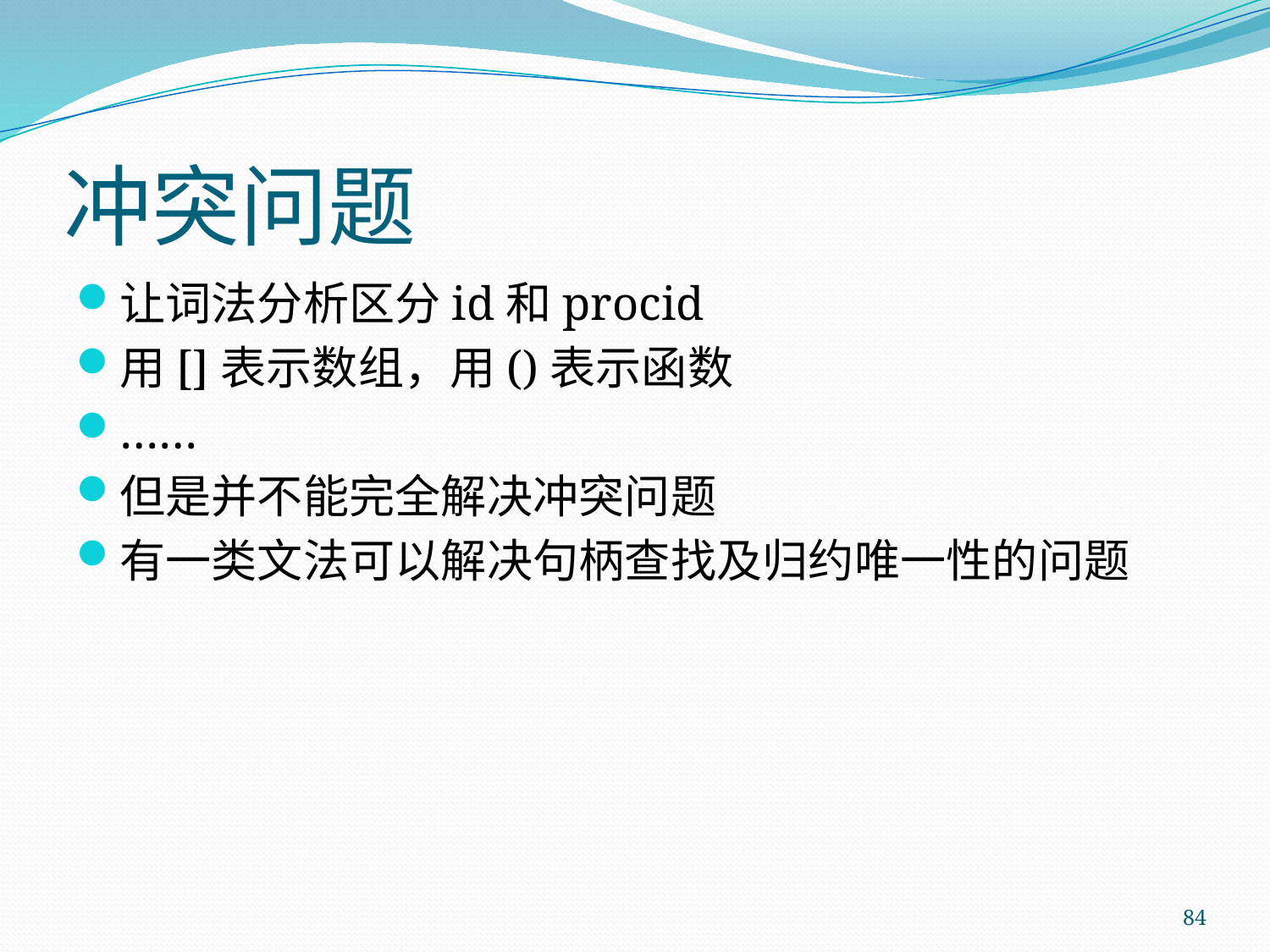

# 冲突问题
让词法分析区分id和procid
用[]表示数组，用()表示函数
……
但是并不能完全解决冲突问题
有一类文法可以解决句柄查找及归约唯一性的问题
84